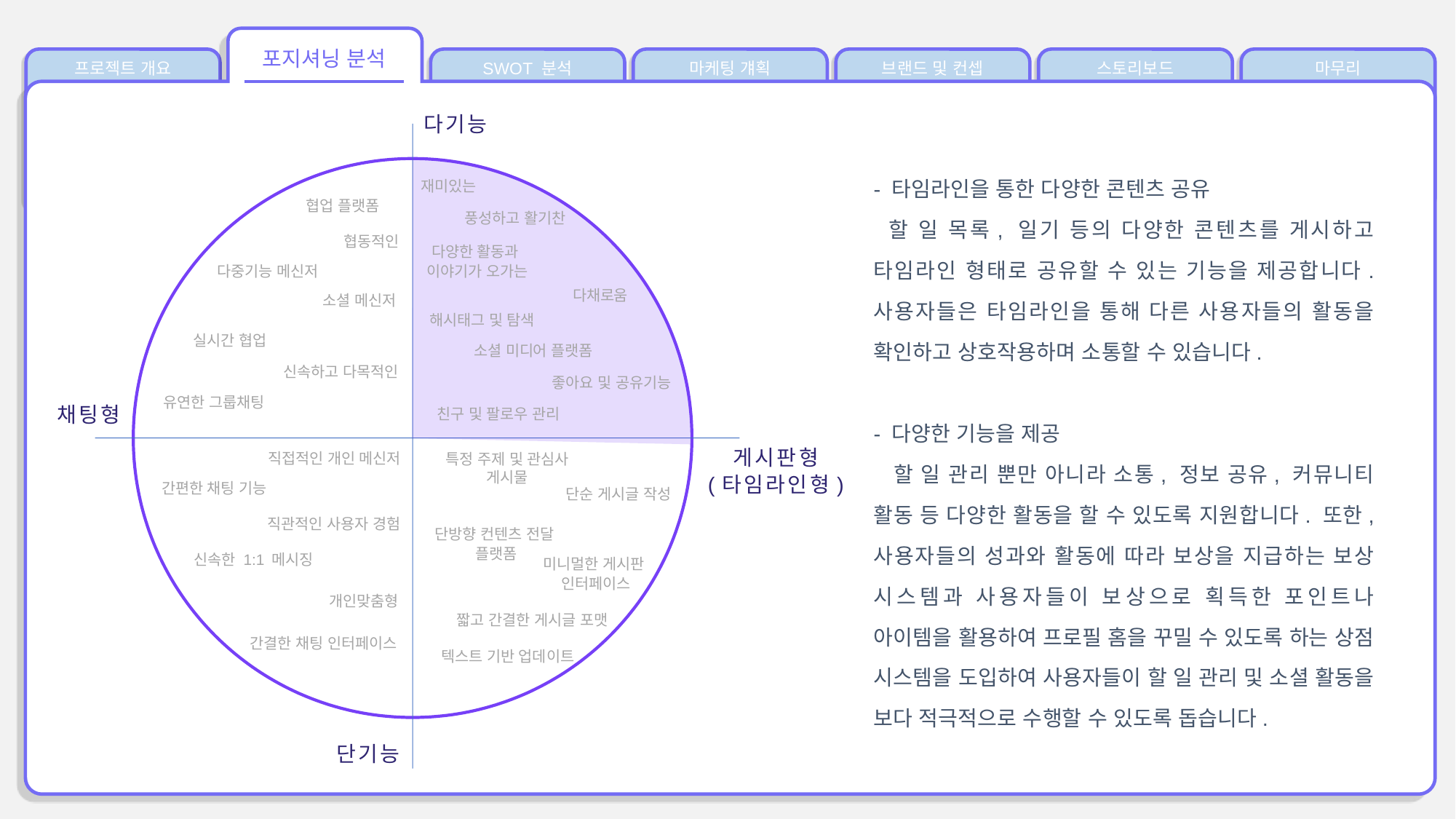

포지셔닝 분석
프로젝트 개요
SWOT 분석
마케팅 걔획
브랜드 및 컨셉
스토리보드
마무리
다기능

- 타임라인을 통한 다양한 콘텐츠 공유
 할 일 목록, 일기 등의 다양한 콘텐츠를 게시하고 타임라인 형태로 공유할 수 있는 기능을 제공합니다. 사용자들은 타임라인을 통해 다른 사용자들의 활동을 확인하고 상호작용하며 소통할 수 있습니다.

- 다양한 기능을 제공
  할 일 관리 뿐만 아니라 소통, 정보 공유, 커뮤니티 활동 등 다양한 활동을 할 수 있도록 지원합니다. 또한, 사용자들의 성과와 활동에 따라 보상을 지급하는 보상 시스템과 사용자들이 보상으로 획득한 포인트나 아이템을 활용하여 프로필 홈을 꾸밀 수 있도록 하는 상점 시스템을 도입하여 사용자들이 할 일 관리 및 소셜 활동을 보다 적극적으로 수행할 수 있도록 돕습니다.

재미있는
협업 플랫폼
풍성하고 활기찬
협동적인
다양한 활동과
이야기가 오가는
다중기능 메신저
다채로움
소셜 메신저
해시태그 및 탐색
실시간 협업
소셜 미디어 플랫폼
신속하고 다목적인
좋아요 및 공유기능
유연한 그룹채팅
채팅형
친구 및 팔로우 관리

게시판형
(타임라인형)
직접적인 개인 메신저
특정 주제 및 관심사 게시물
간편한 채팅 기능
단순 게시글 작성
직관적인 사용자 경험
단방향 컨텐츠 전달
플랫폼
신속한 1:1 메시징
미니멀한 게시판
인터페이스
개인맞춤형
짧고 간결한 게시글 포맷
간결한 채팅 인터페이스
텍스트 기반 업데이트
단기능